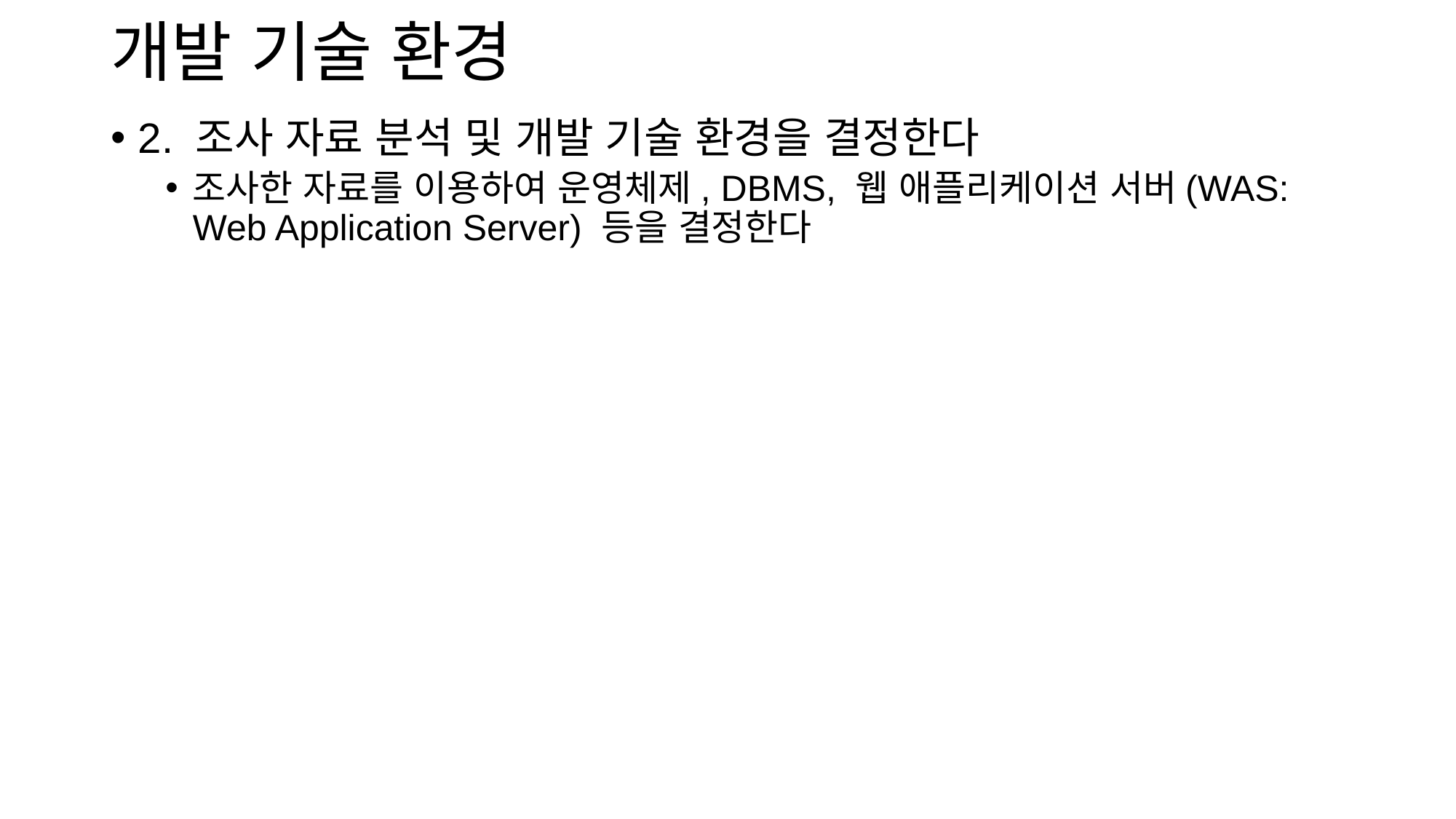

# 개발 기술 환경
2. 조사 자료 분석 및 개발 기술 환경을 결정한다
조사한 자료를 이용하여 운영체제, DBMS, 웹 애플리케이션 서버(WAS: Web Application Server) 등을 결정한다